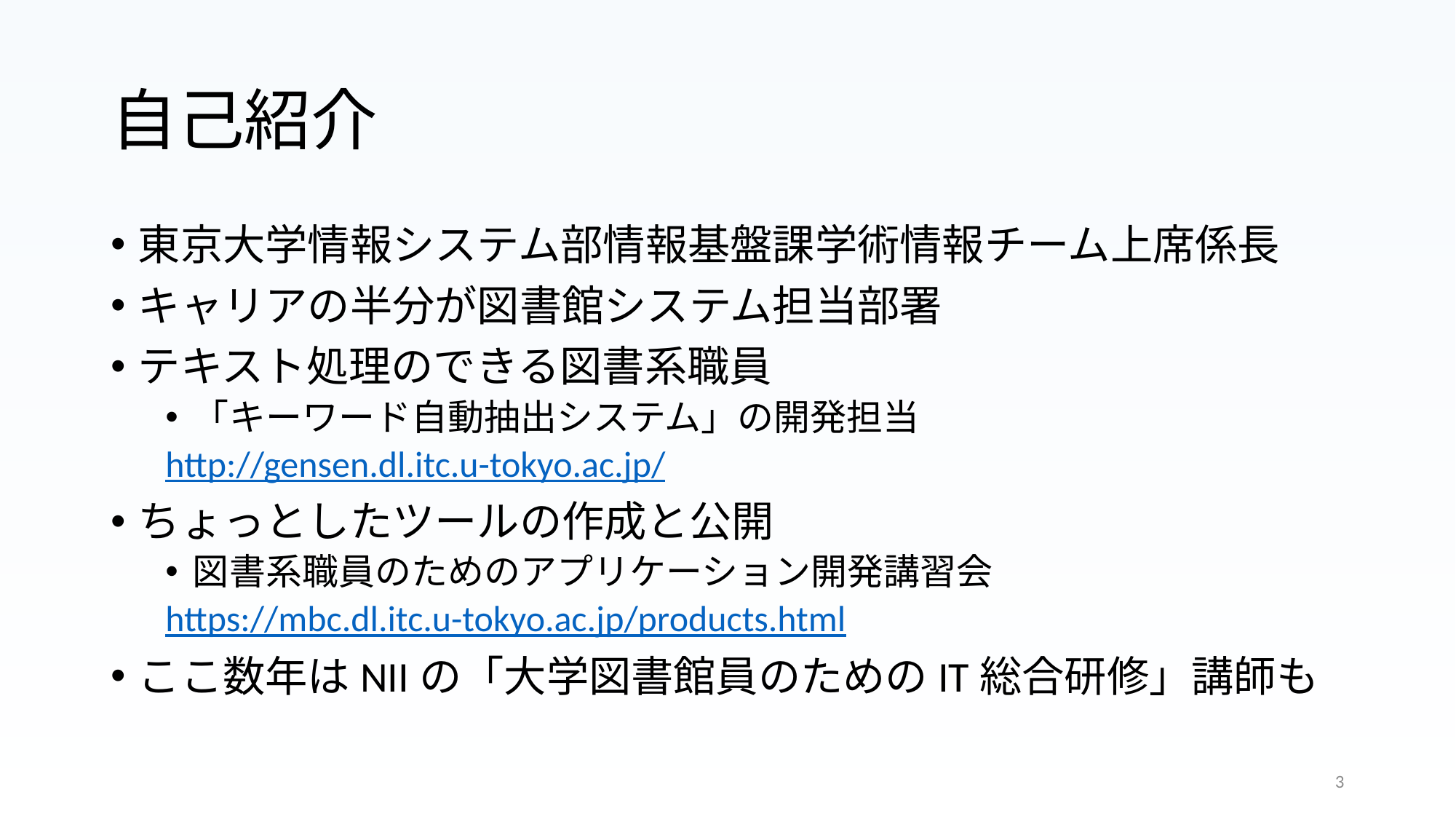

# 自己紹介
東京大学情報システム部情報基盤課学術情報チーム上席係長
キャリアの半分が図書館システム担当部署
テキスト処理のできる図書系職員
「キーワード自動抽出システム」の開発担当
http://gensen.dl.itc.u-tokyo.ac.jp/
ちょっとしたツールの作成と公開
図書系職員のためのアプリケーション開発講習会
https://mbc.dl.itc.u-tokyo.ac.jp/products.html
ここ数年はNIIの「大学図書館員のためのIT総合研修」講師も
3